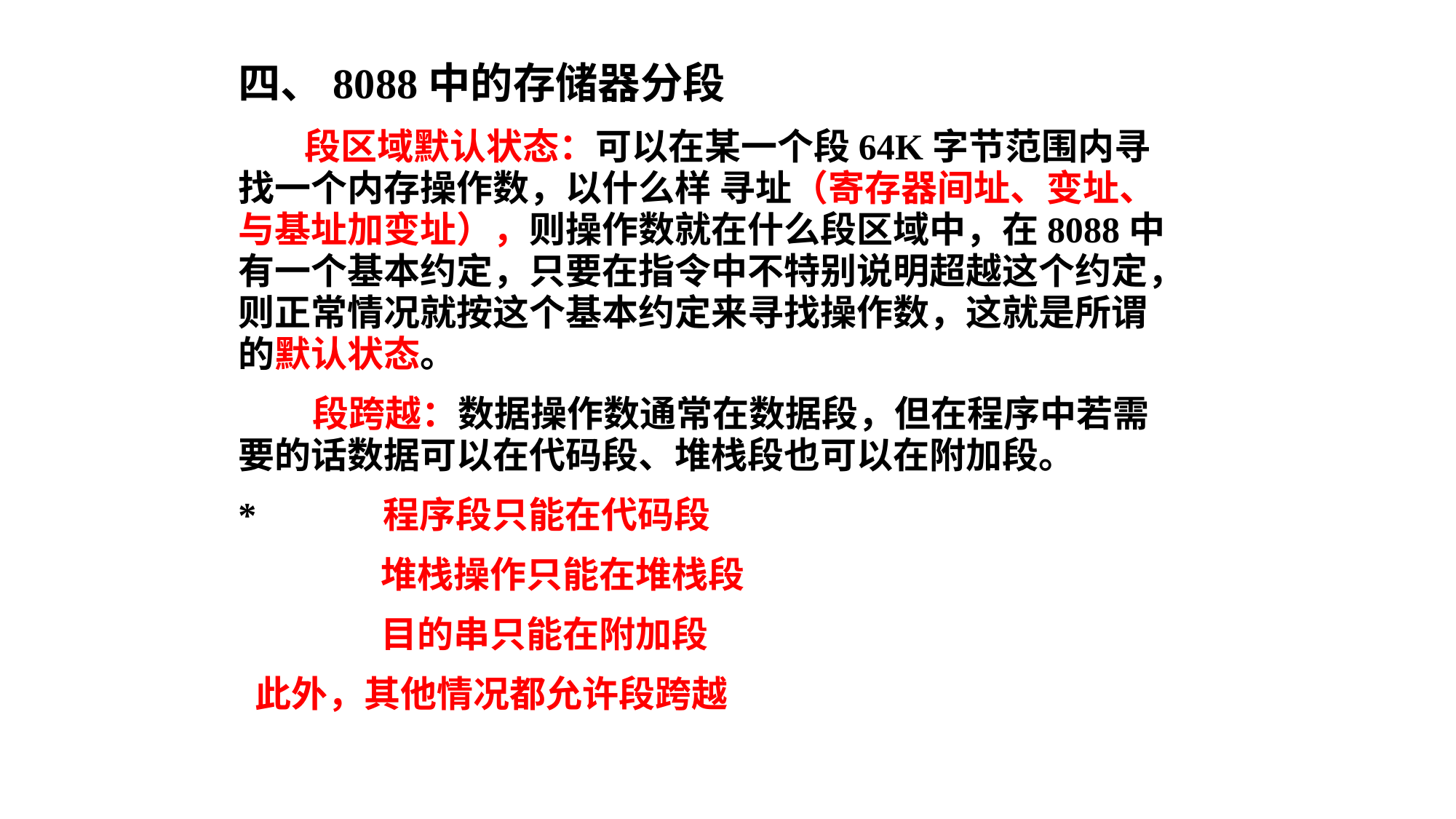

四、8088中的存储器分段
       段区域默认状态：可以在某一个段64K字节范围内寻找一个内存操作数，以什么样 寻址（寄存器间址、变址、与基址加变址），则操作数就在什么段区域中，在8088中有一个基本约定，只要在指令中不特别说明超越这个约定，则正常情况就按这个基本约定来寻找操作数，这就是所谓的默认状态。
        段跨越：数据操作数通常在数据段，但在程序中若需要的话数据可以在代码段、堆栈段也可以在附加段。
*	   程序段只能在代码段
 	   堆栈操作只能在堆栈段
	   目的串只能在附加段
 此外，其他情况都允许段跨越